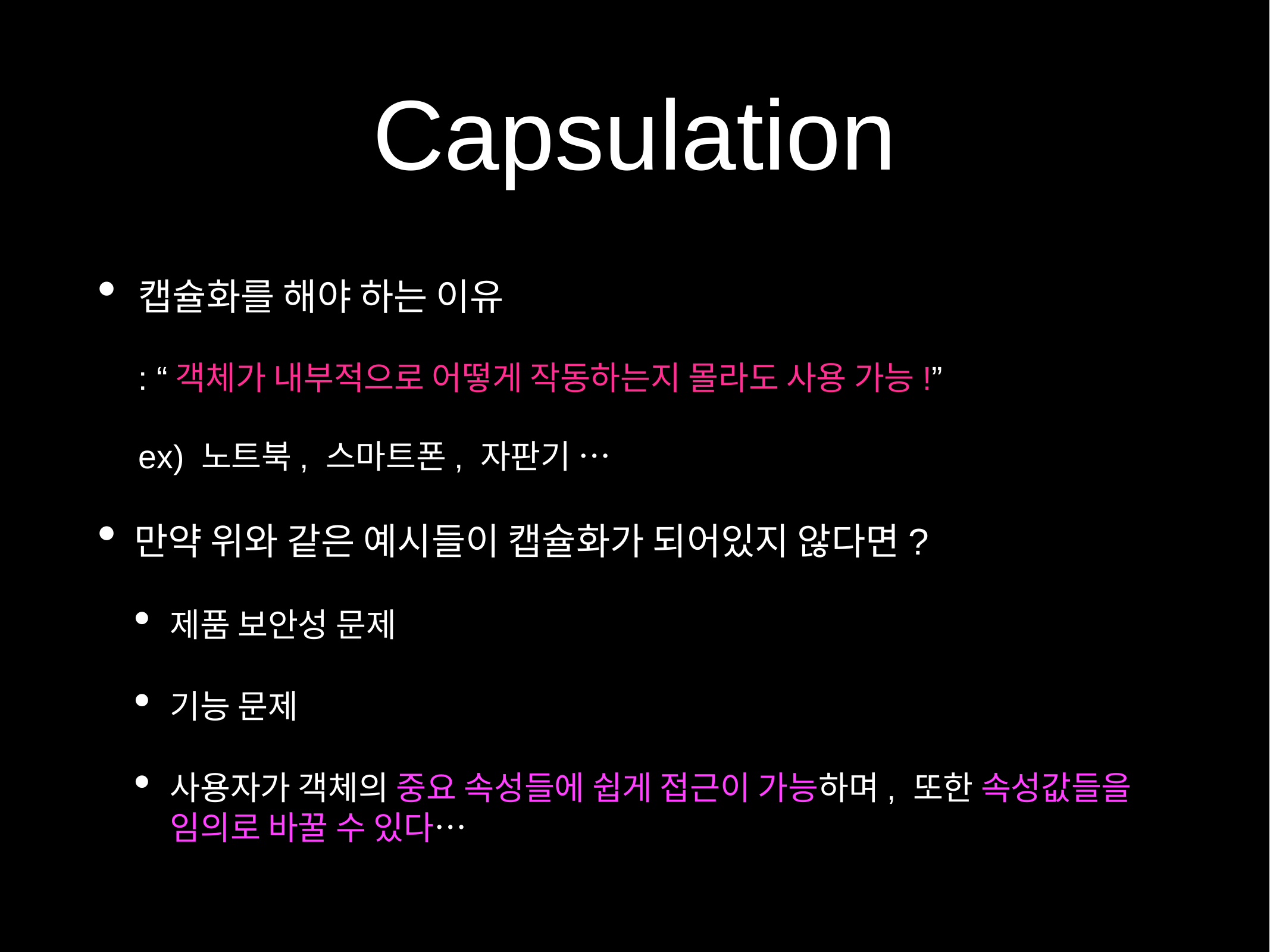

# Capsulation
캡슐화를 해야 하는 이유
: “객체가 내부적으로 어떻게 작동하는지 몰라도 사용 가능!”
ex) 노트북, 스마트폰, 자판기 …
만약 위와 같은 예시들이 캡슐화가 되어있지 않다면?
제품 보안성 문제
기능 문제
사용자가 객체의 중요 속성들에 쉽게 접근이 가능하며, 또한 속성값들을 임의로 바꿀 수 있다…